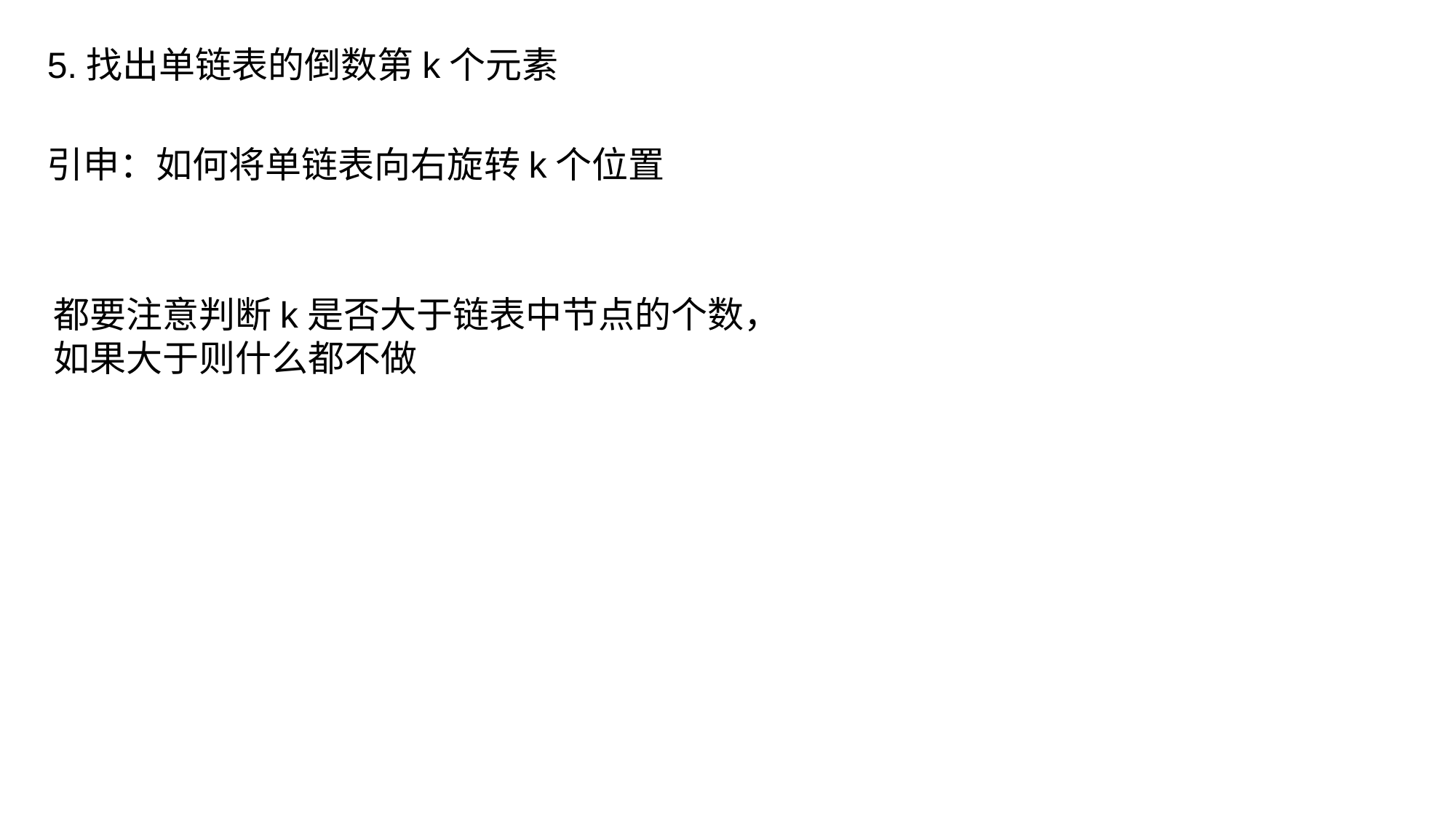

5.找出单链表的倒数第k个元素
引申：如何将单链表向右旋转k个位置
都要注意判断k是否大于链表中节点的个数，如果大于则什么都不做